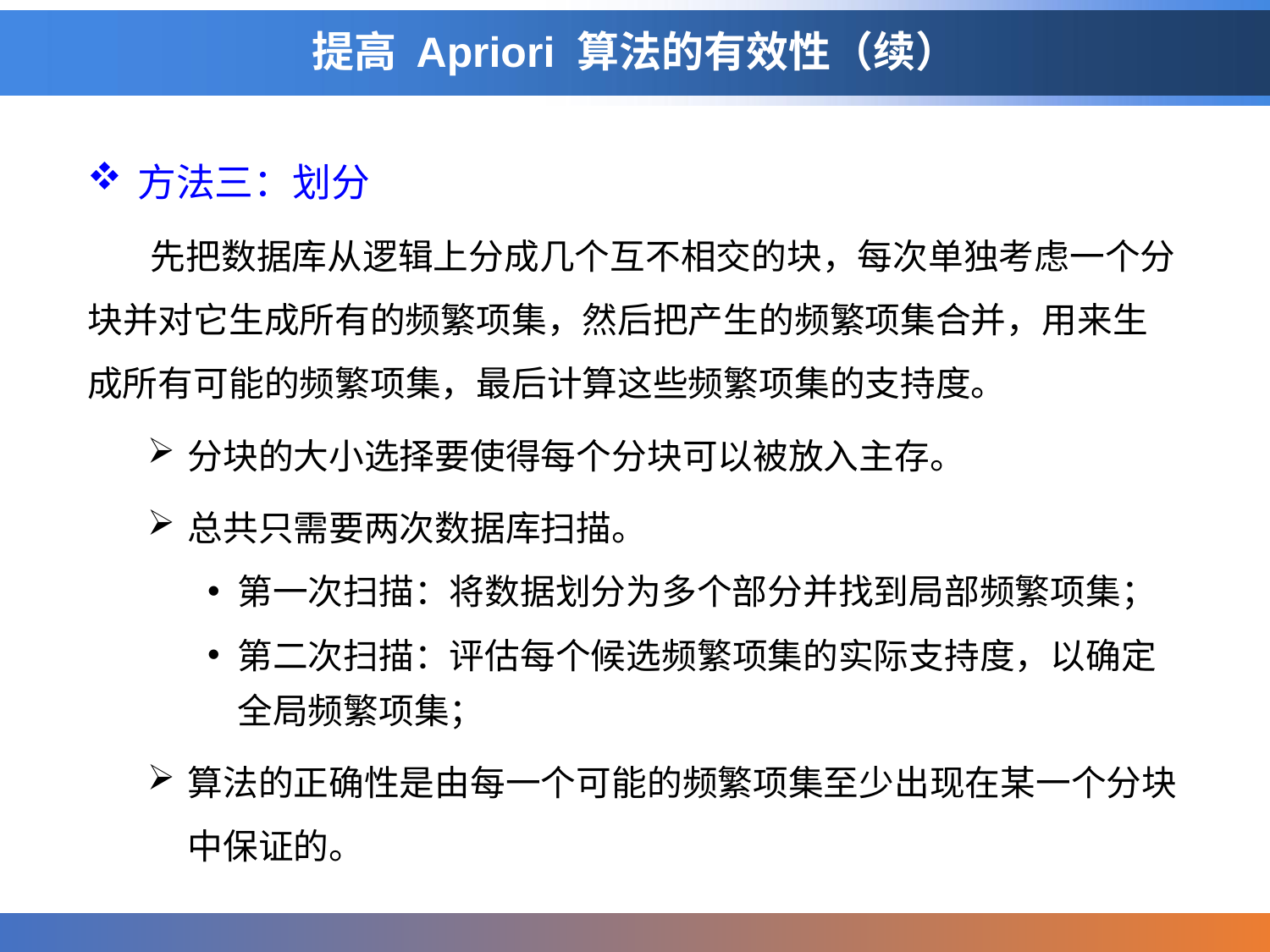

# 提高 Apriori 算法的有效性（续）
方法三：划分
       先把数据库从逻辑上分成几个互不相交的块，每次单独考虑一个分块并对它生成所有的频繁项集，然后把产生的频繁项集合并，用来生成所有可能的频繁项集，最后计算这些频繁项集的支持度。
分块的大小选择要使得每个分块可以被放入主存。
总共只需要两次数据库扫描。
第一次扫描：将数据划分为多个部分并找到局部频繁项集；
第二次扫描：评估每个候选频繁项集的实际支持度，以确定全局频繁项集；
算法的正确性是由每一个可能的频繁项集至少出现在某一个分块中保证的。